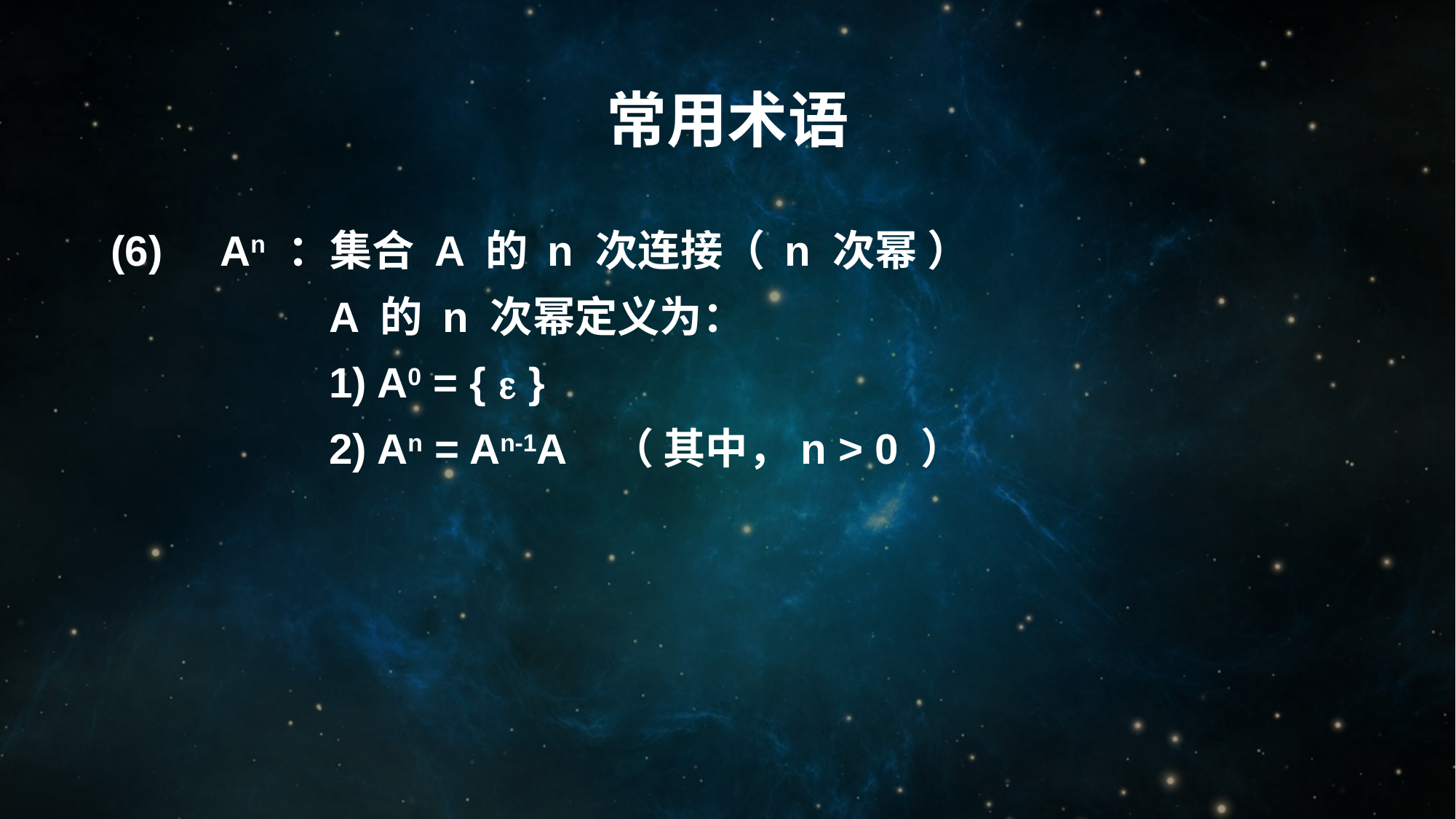

# 常用术语
(6)	An ：集合 A 的 n 次连接（ n 次幂 ）
		A 的 n 次幂定义为：
		1) A0 = { ε }
		2) An = An-1A   （ 其中，n > 0 ）